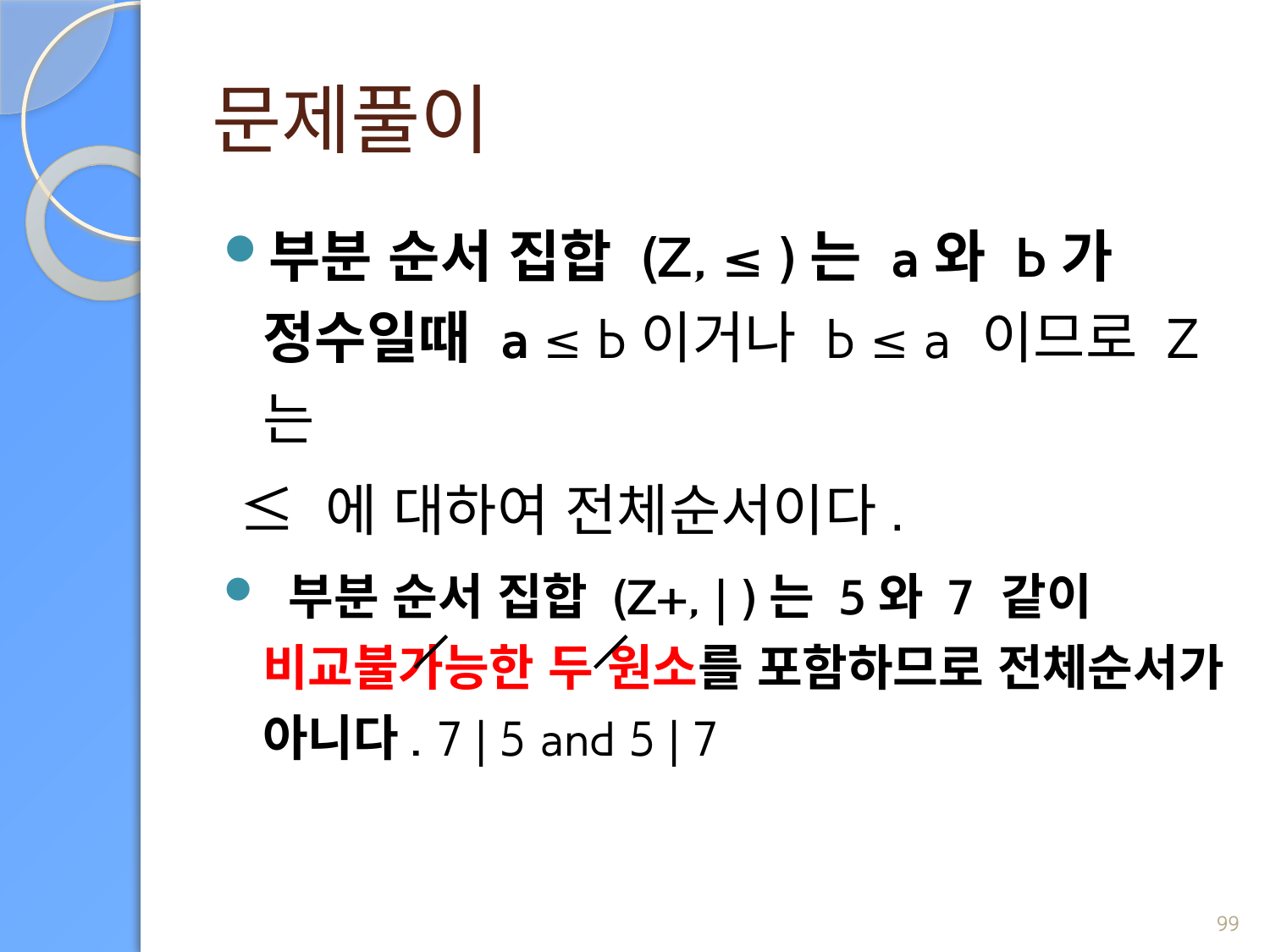

# 문제풀이
부분 순서 집합 (Z, ≤ )는 a와 b가 정수일때 a ≤ b이거나 b ≤ a 이므로 Z는
 ≤ 에 대하여 전체순서이다.
 부분 순서 집합 (Z+, | )는 5와 7 같이 비교불가능한 두 원소를 포함하므로 전체순서가 아니다. 7 | 5 and 5 | 7

99